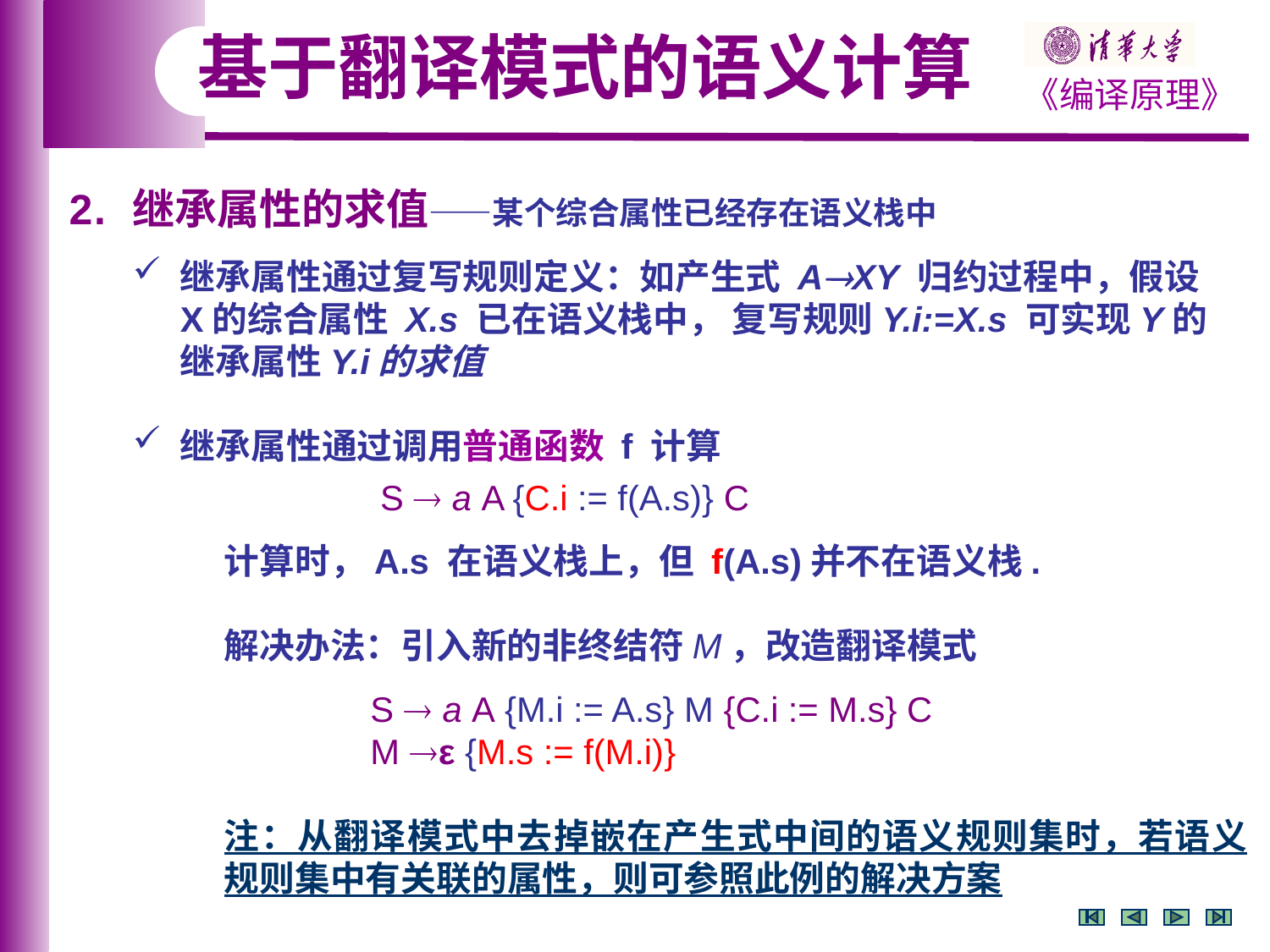

基于翻译模式的语义计算
继承属性的求值——某个综合属性已经存在语义栈中

继承属性通过复写规则定义：如产生式 A→XY 归约过程中，假设X的综合属性 X.s 已在语义栈中， 复写规则Y.i:=X.s 可实现Y的继承属性Y.i的求值

继承属性通过调用普通函数 f 计算

                S → a A {C.i := f(A.s)} C

计算时，A.s 在语义栈上，但 f(A.s)并不在语义栈.

解决办法：引入新的非终结符M，改造翻译模式

               S → a A {M.i := A.s} M {C.i := M.s} C
               M →ε {M.s := f(M.i)}

注：从翻译模式中去掉嵌在产生式中间的语义规则集时，若语义规则集中有关联的属性，则可参照此例的解决方案